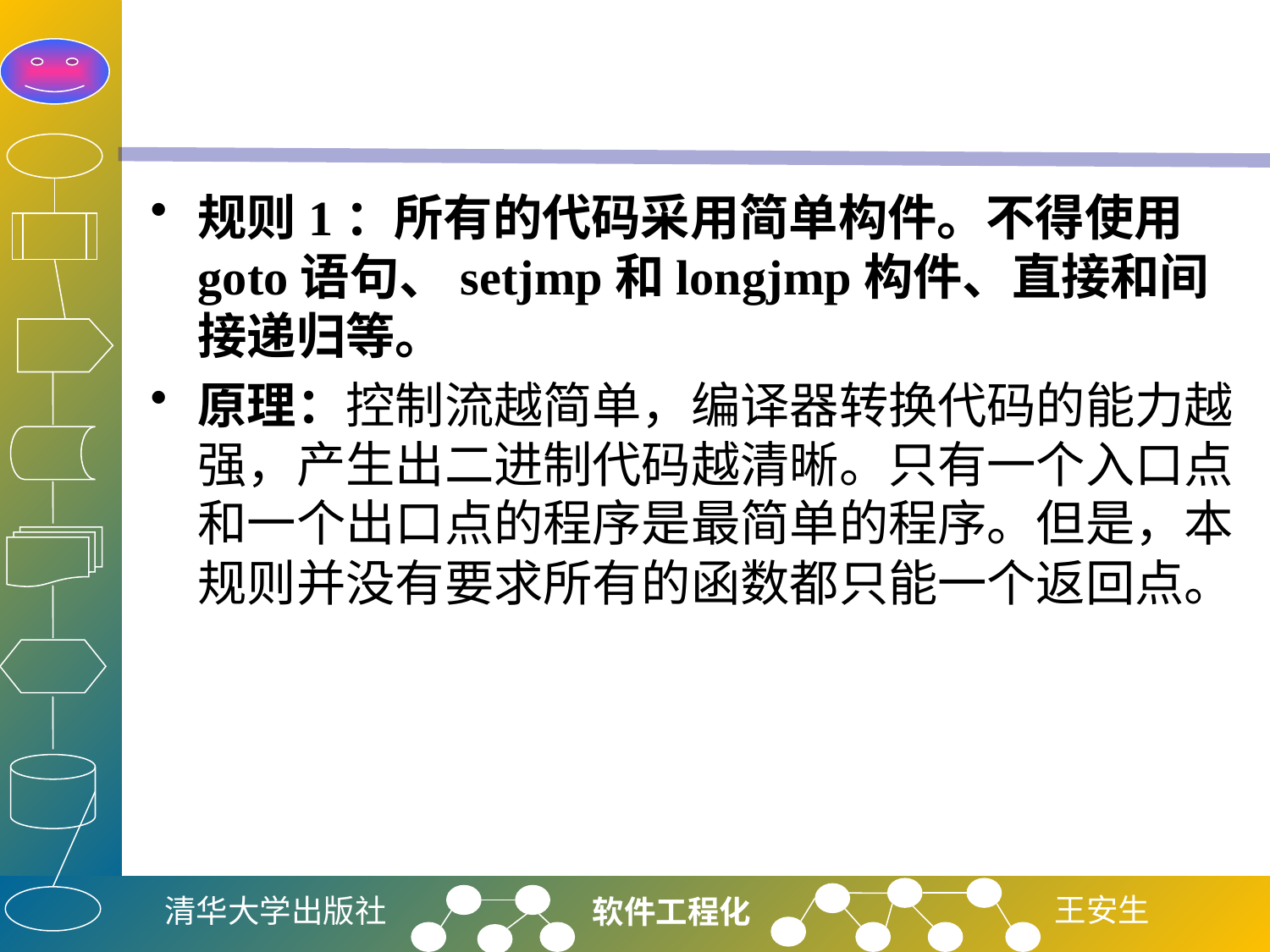

#
规则1：所有的代码采用简单构件。不得使用goto语句、setjmp和longjmp构件、直接和间接递归等。
原理：控制流越简单，编译器转换代码的能力越强，产生出二进制代码越清晰。只有一个入口点和一个出口点的程序是最简单的程序。但是，本规则并没有要求所有的函数都只能一个返回点。